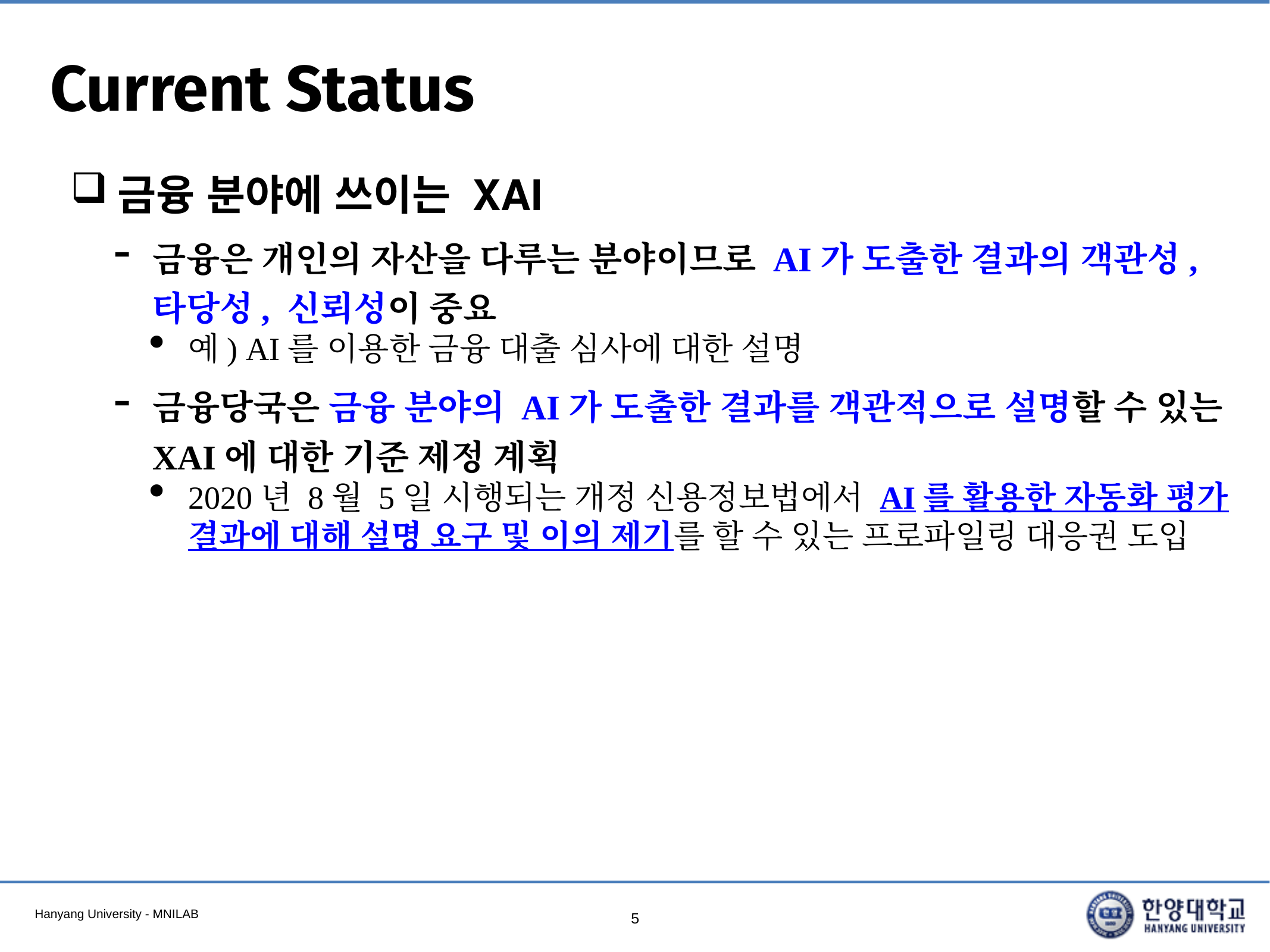

# Current Status
금융 분야에 쓰이는 XAI
금융은 개인의 자산을 다루는 분야이므로 AI가 도출한 결과의 객관성, 타당성, 신뢰성이 중요
예) AI를 이용한 금융 대출 심사에 대한 설명
금융당국은 금융 분야의 AI가 도출한 결과를 객관적으로 설명할 수 있는 XAI에 대한 기준 제정 계획
2020년 8월 5일 시행되는 개정 신용정보법에서 AI를 활용한 자동화 평가 결과에 대해 설명 요구 및 이의 제기를 할 수 있는 프로파일링 대응권 도입

5